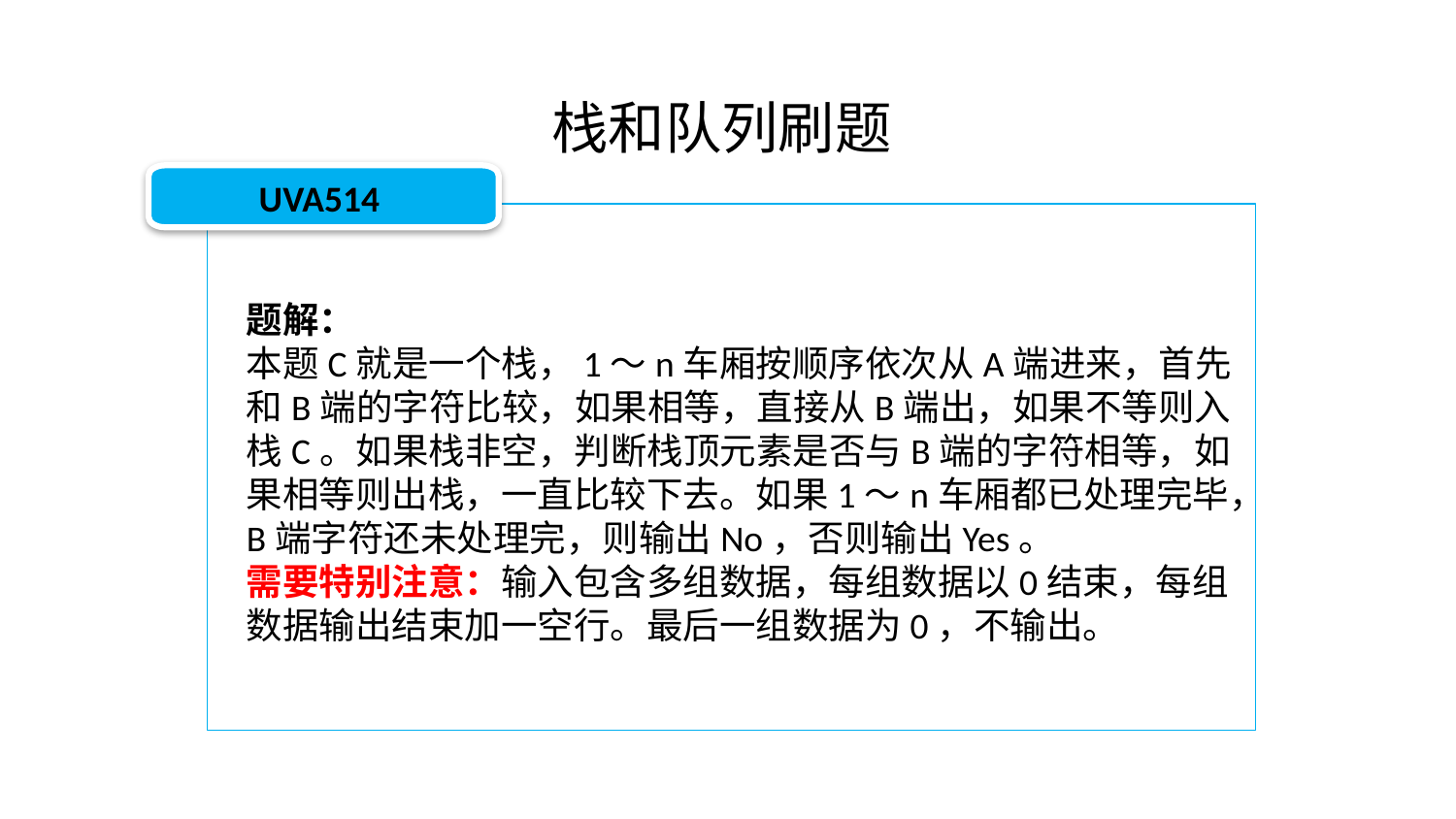

栈和队列刷题

UVA514
题解：
本题C就是一个栈，1～n车厢按顺序依次从A端进来，首先和B端的字符比较，如果相等，直接从B端出，如果不等则入栈C。如果栈非空，判断栈顶元素是否与B端的字符相等，如果相等则出栈，一直比较下去。如果1～n车厢都已处理完毕，B端字符还未处理完，则输出No，否则输出Yes。
需要特别注意：输入包含多组数据，每组数据以0结束，每组数据输出结束加一空行。最后一组数据为0，不输出。
20